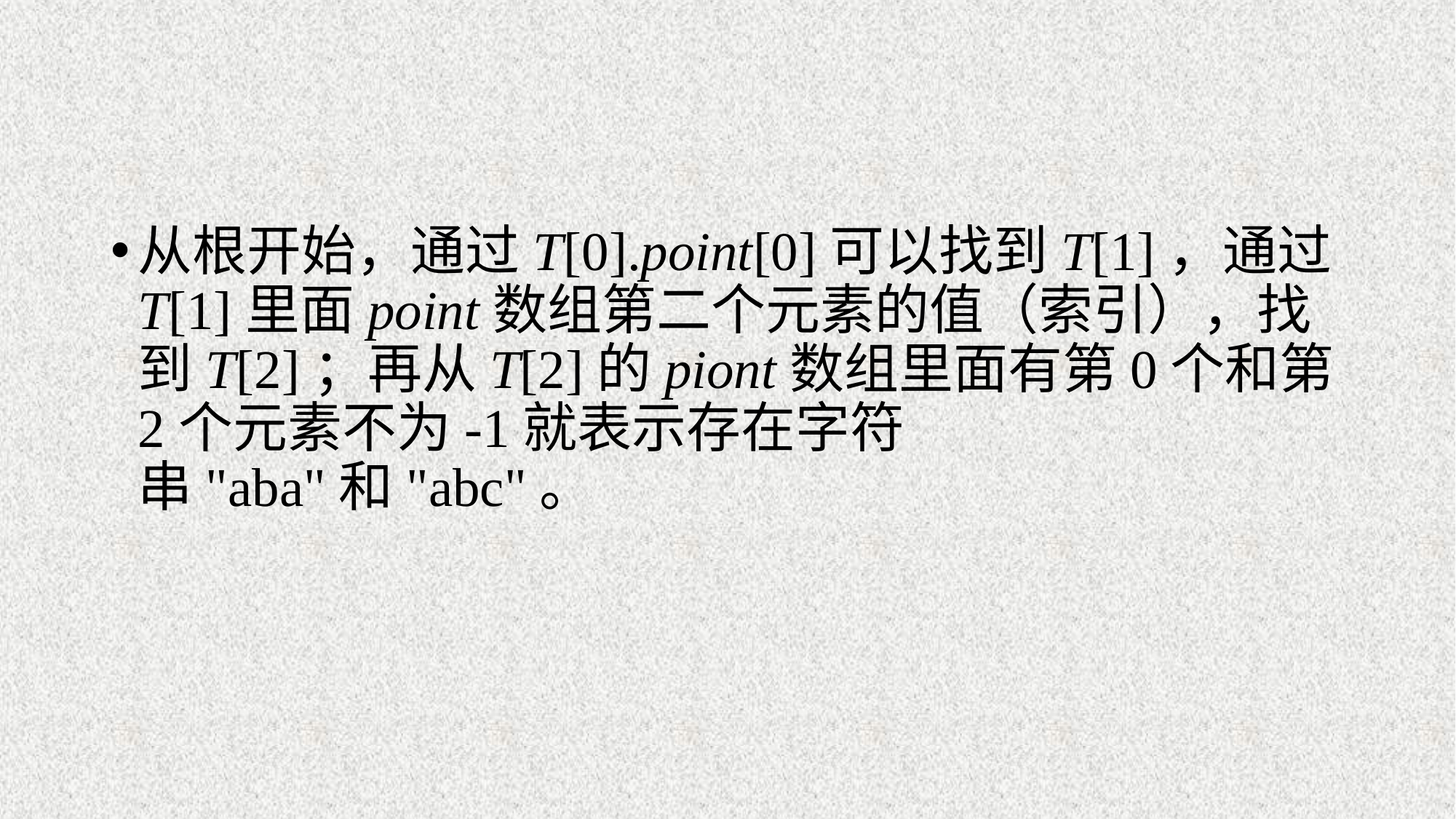

#
从根开始，通过T[0].point[0]可以找到T[1]，通过T[1]里面point数组第二个元素的值（索引），找到T[2]；再从T[2]的piont数组里面有第0个和第2个元素不为-1就表示存在字符串"aba"和"abc"。